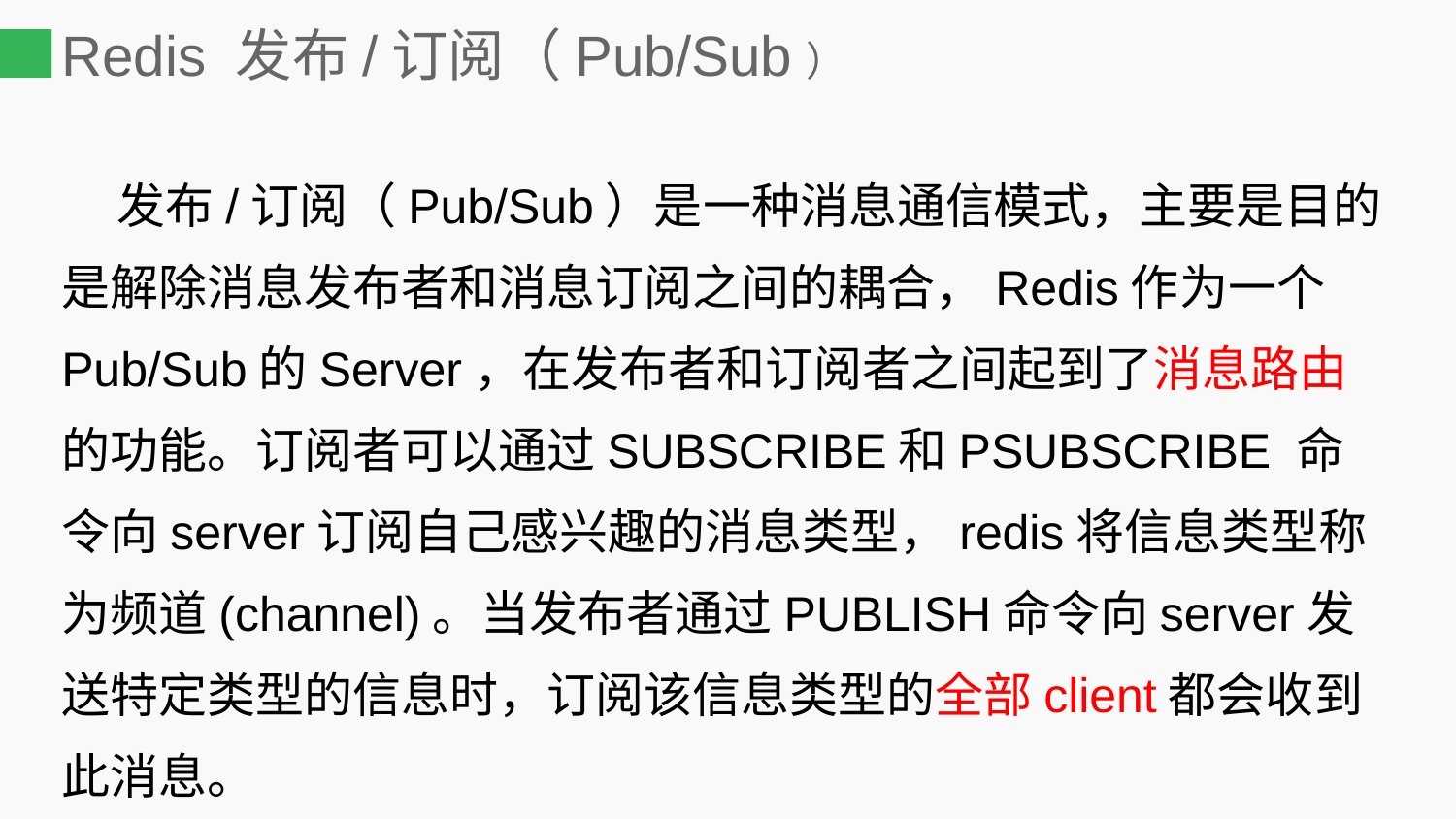

# Redis 发布/订阅（Pub/Sub）
    发布/订阅（Pub/Sub）是一种消息通信模式，主要是目的是解除消息发布者和消息订阅之间的耦合，Redis作为一个Pub/Sub的Server，在发布者和订阅者之间起到了消息路由的功能。订阅者可以通过SUBSCRIBE和PSUBSCRIBE 命令向server订阅自己感兴趣的消息类型，redis将信息类型称为频道(channel)。当发布者通过PUBLISH命令向server发送特定类型的信息时，订阅该信息类型的全部client都会收到此消息。